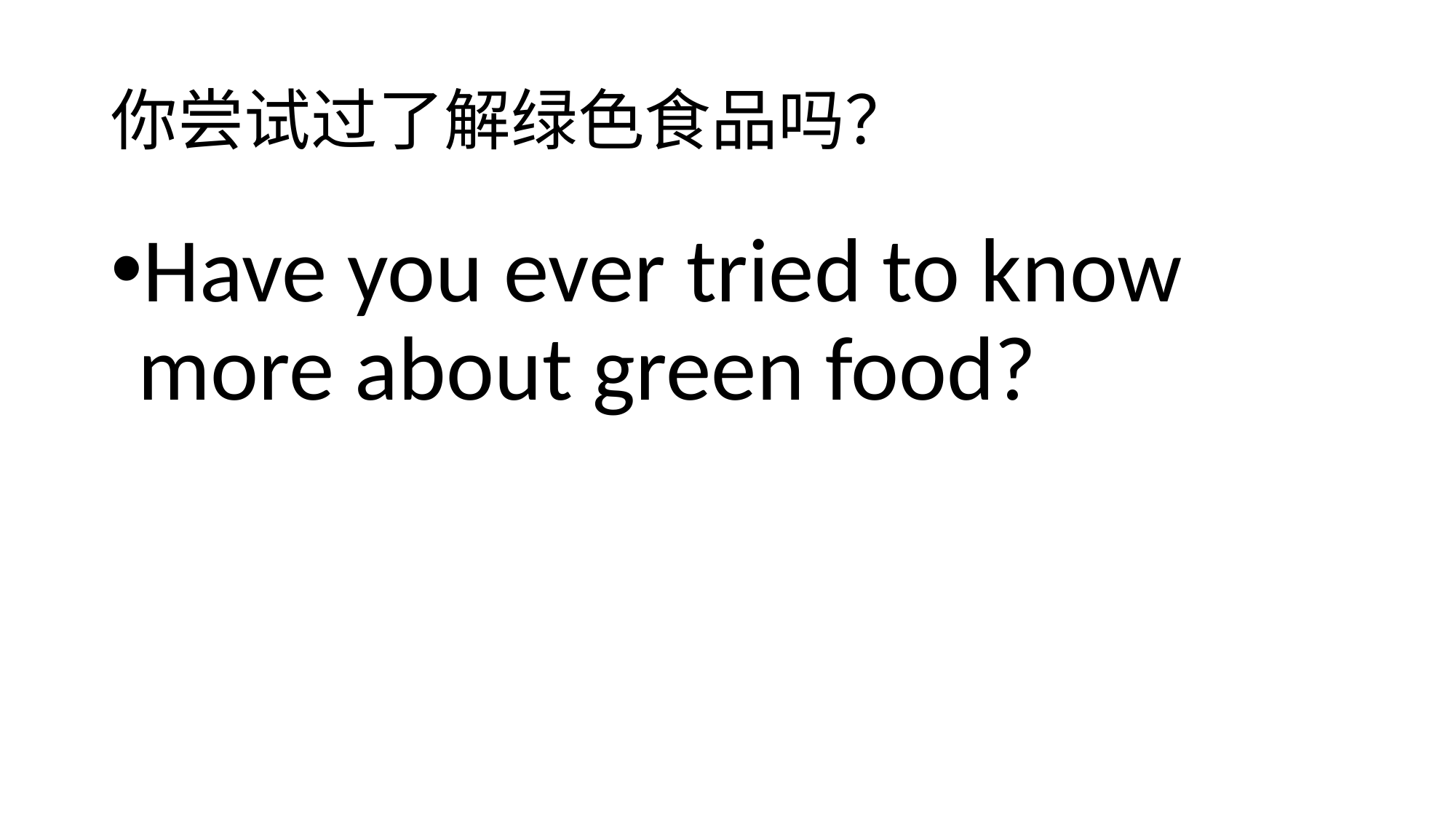

# 你尝试过了解绿色食品吗？
Have you ever tried to know more about green food?